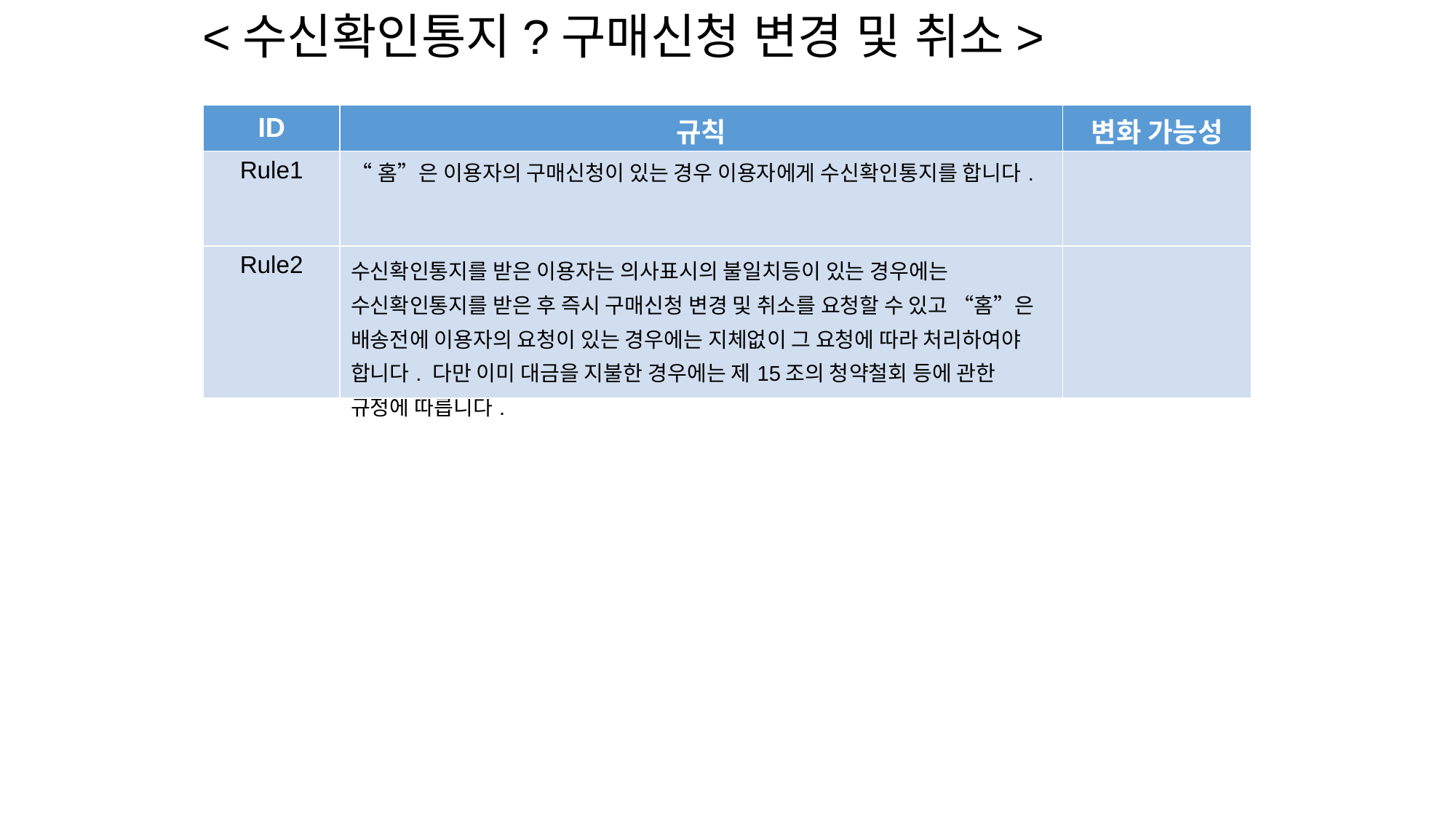

<수신확인통지?구매신청 변경 및 취소>
| ID | 규칙 | 변화 가능성 |
| --- | --- | --- |
| Rule1 | “홈”은 이용자의 구매신청이 있는 경우 이용자에게 수신확인통지를 합니다. |  |
| Rule2 | 수신확인통지를 받은 이용자는 의사표시의 불일치등이 있는 경우에는 수신확인통지를 받은 후 즉시 구매신청 변경 및 취소를 요청할 수 있고 “홈”은 배송전에 이용자의 요청이 있는 경우에는 지체없이 그 요청에 따라 처리하여야 합니다. 다만 이미 대금을 지불한 경우에는 제15조의 청약철회 등에 관한 규정에 따릅니다. |  |